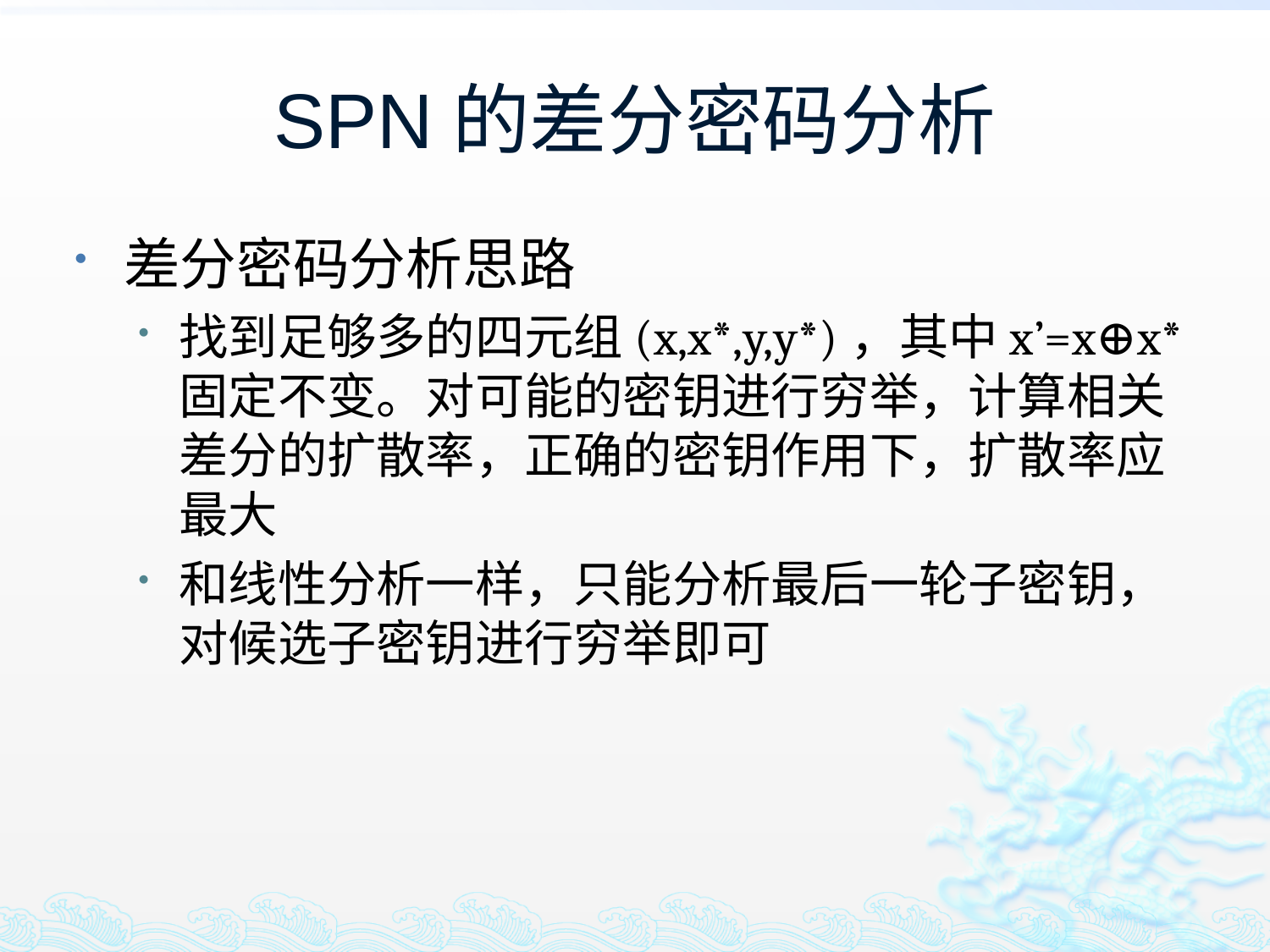

# SPN的差分密码分析
差分密码分析思路
找到足够多的四元组(x,x*,y,y*)，其中x’=x⊕x*固定不变。对可能的密钥进行穷举，计算相关差分的扩散率，正确的密钥作用下，扩散率应最大
和线性分析一样，只能分析最后一轮子密钥，对候选子密钥进行穷举即可